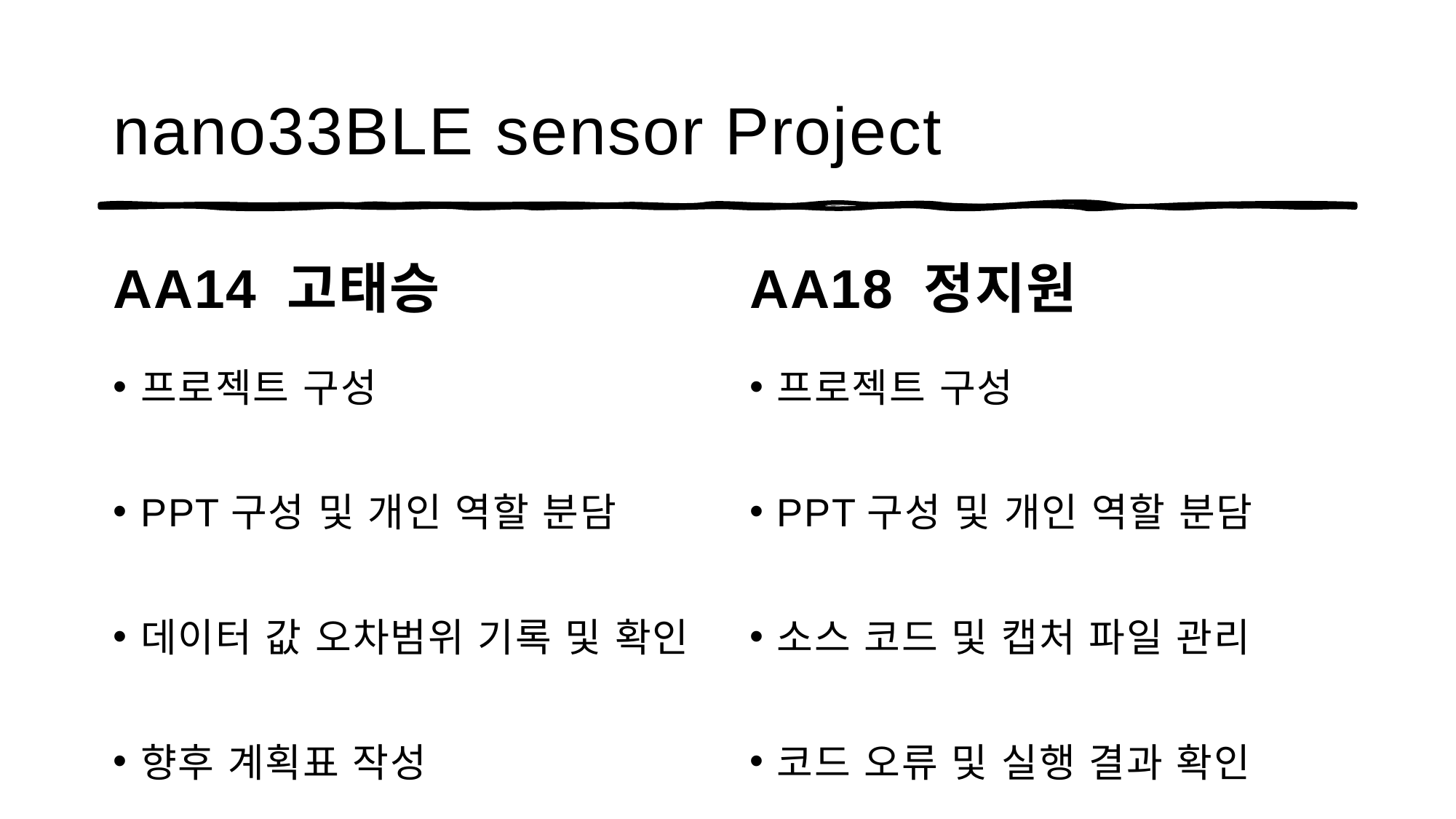

# nano33BLE sensor Project
AA14 고태승
AA18 정지원
프로젝트 구성

PPT구성 및 개인 역할 분담

데이터 값 오차범위 기록 및 확인

향후 계획표 작성
프로젝트 구성

PPT구성 및 개인 역할 분담

소스 코드 및 캡처 파일 관리

코드 오류 및 실행 결과 확인